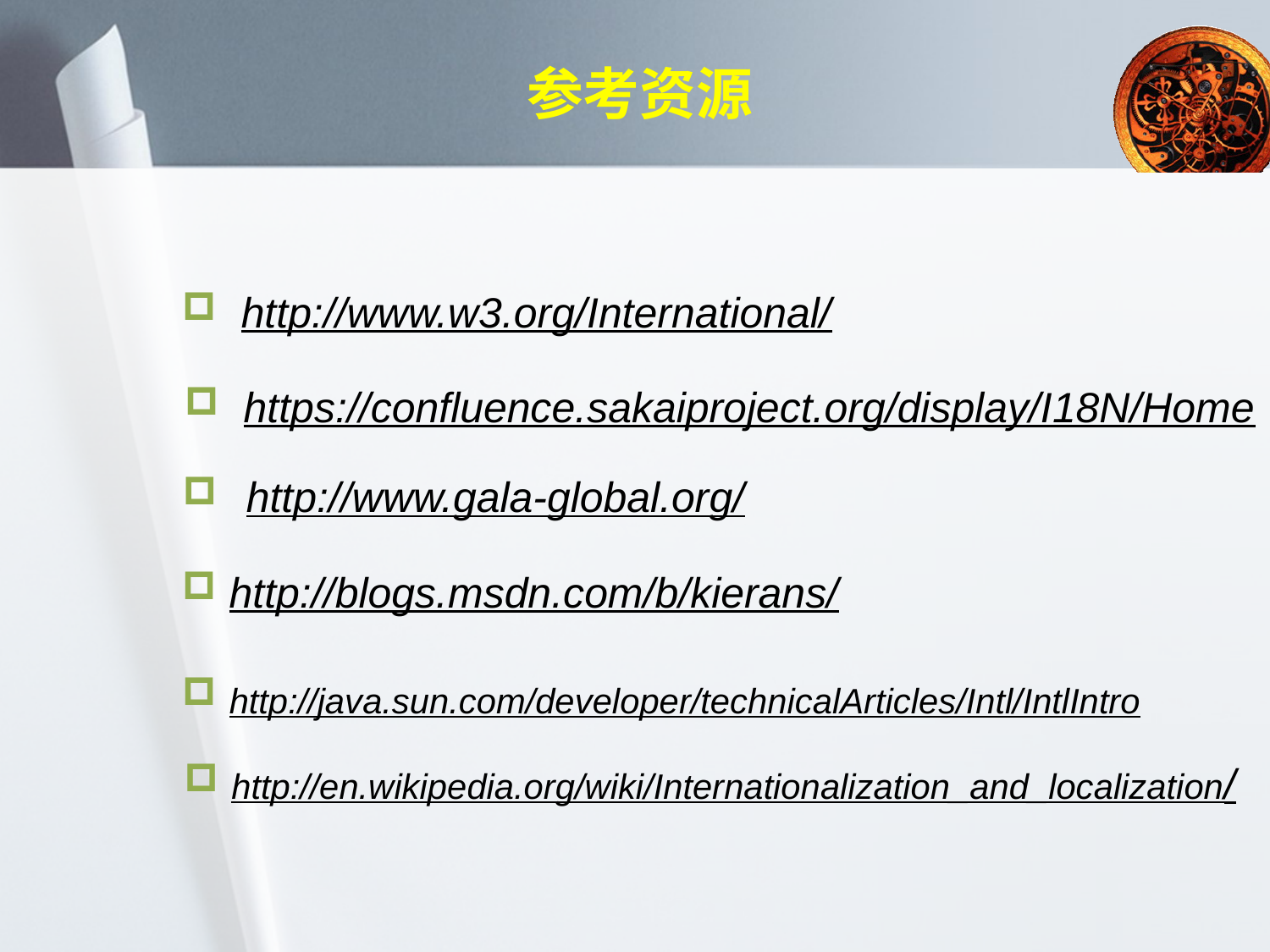

# 参考资源
  http://www.w3.org/International/
  https://confluence.sakaiproject.org/display/I18N/Home
http://www.gala-global.org/
 http://blogs.msdn.com/b/kierans/
 http://java.sun.com/developer/technicalArticles/Intl/IntlIntro
 http://en.wikipedia.org/wiki/Internationalization_and_localization/